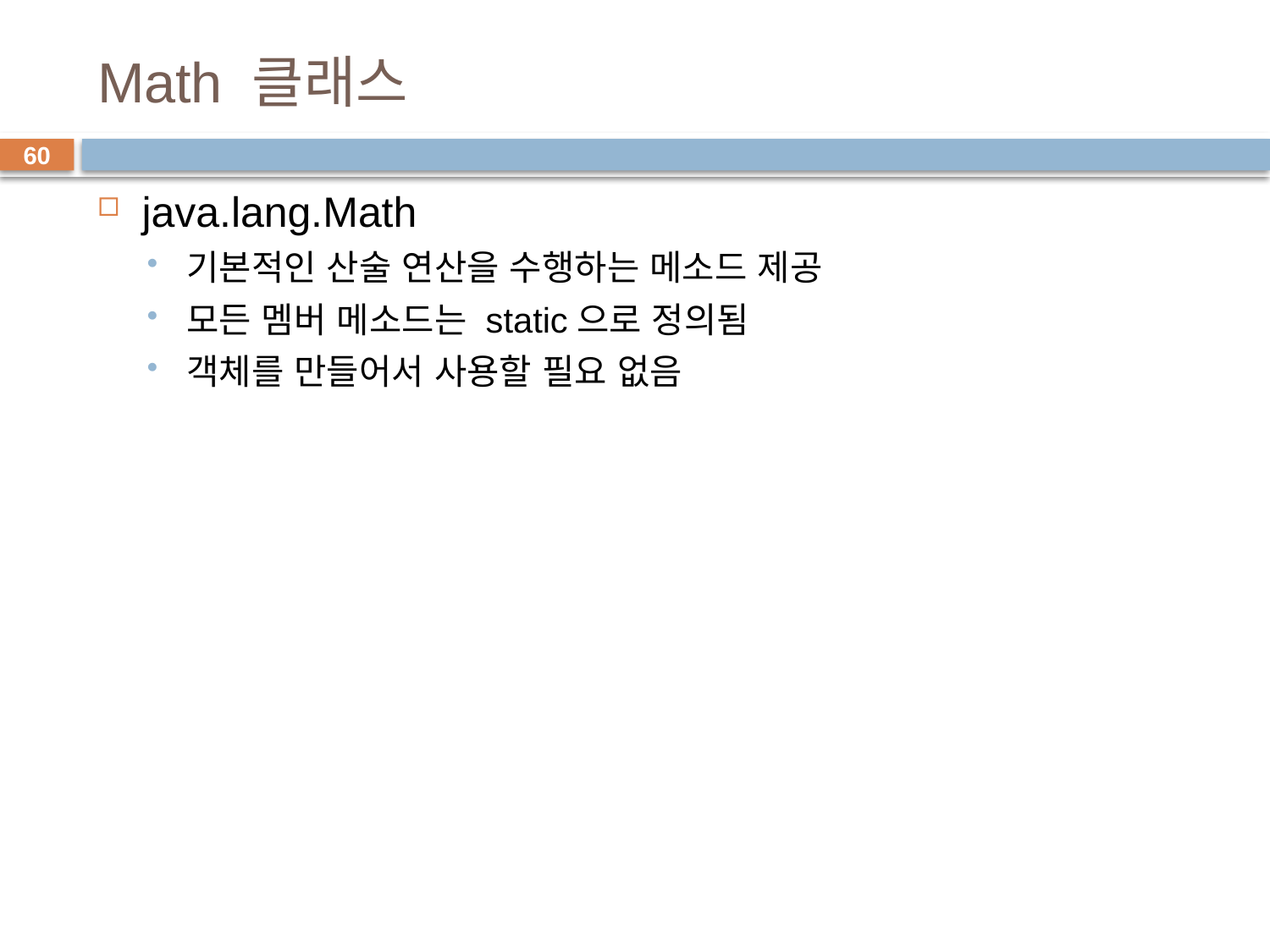

# Math 클래스
60
java.lang.Math
기본적인 산술 연산을 수행하는 메소드 제공
모든 멤버 메소드는 static으로 정의됨
객체를 만들어서 사용할 필요 없음